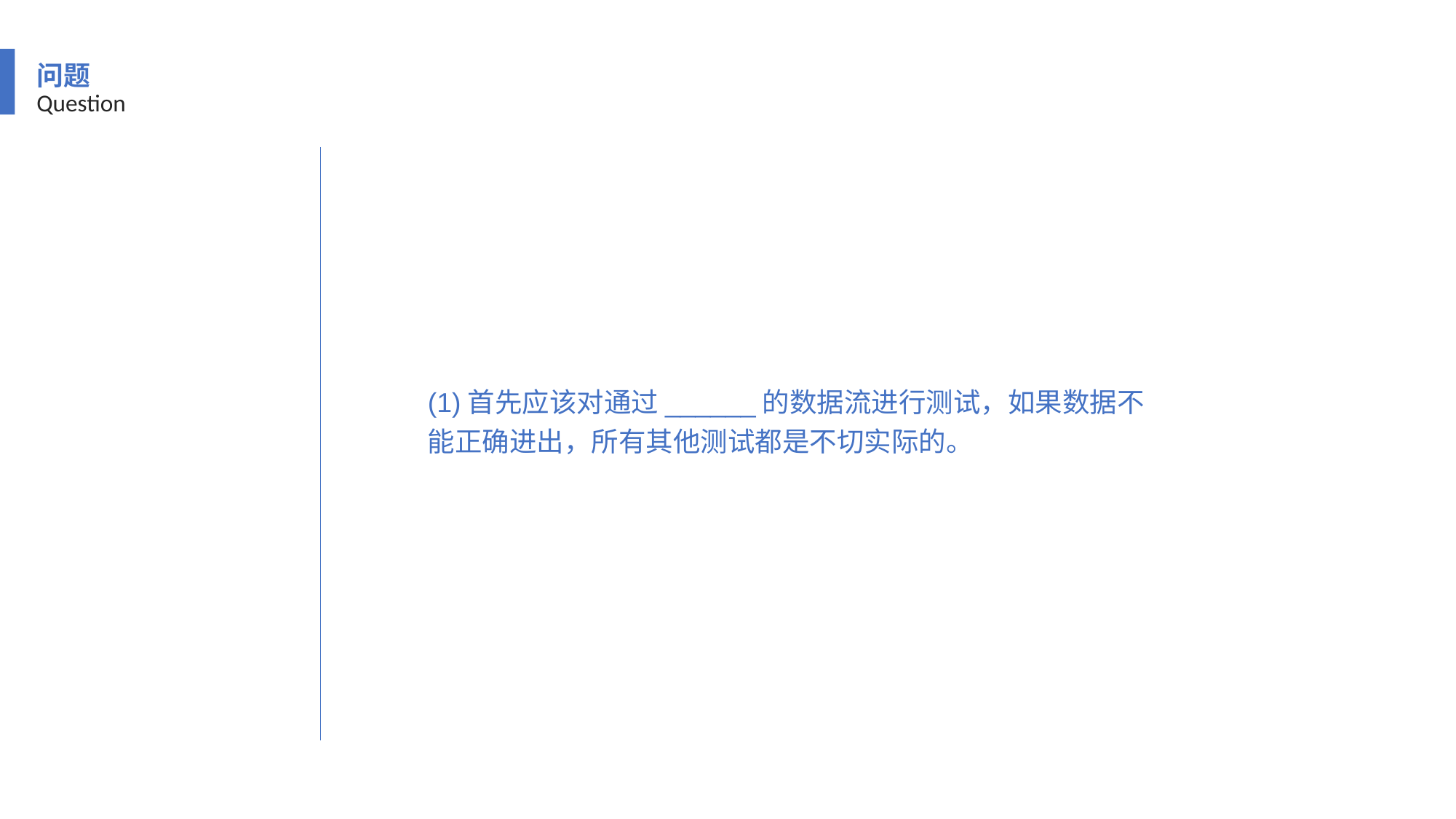

问题
Question
(1)首先应该对通过______的数据流进行测试，如果数据不能正确进出，所有其他测试都是不切实际的。